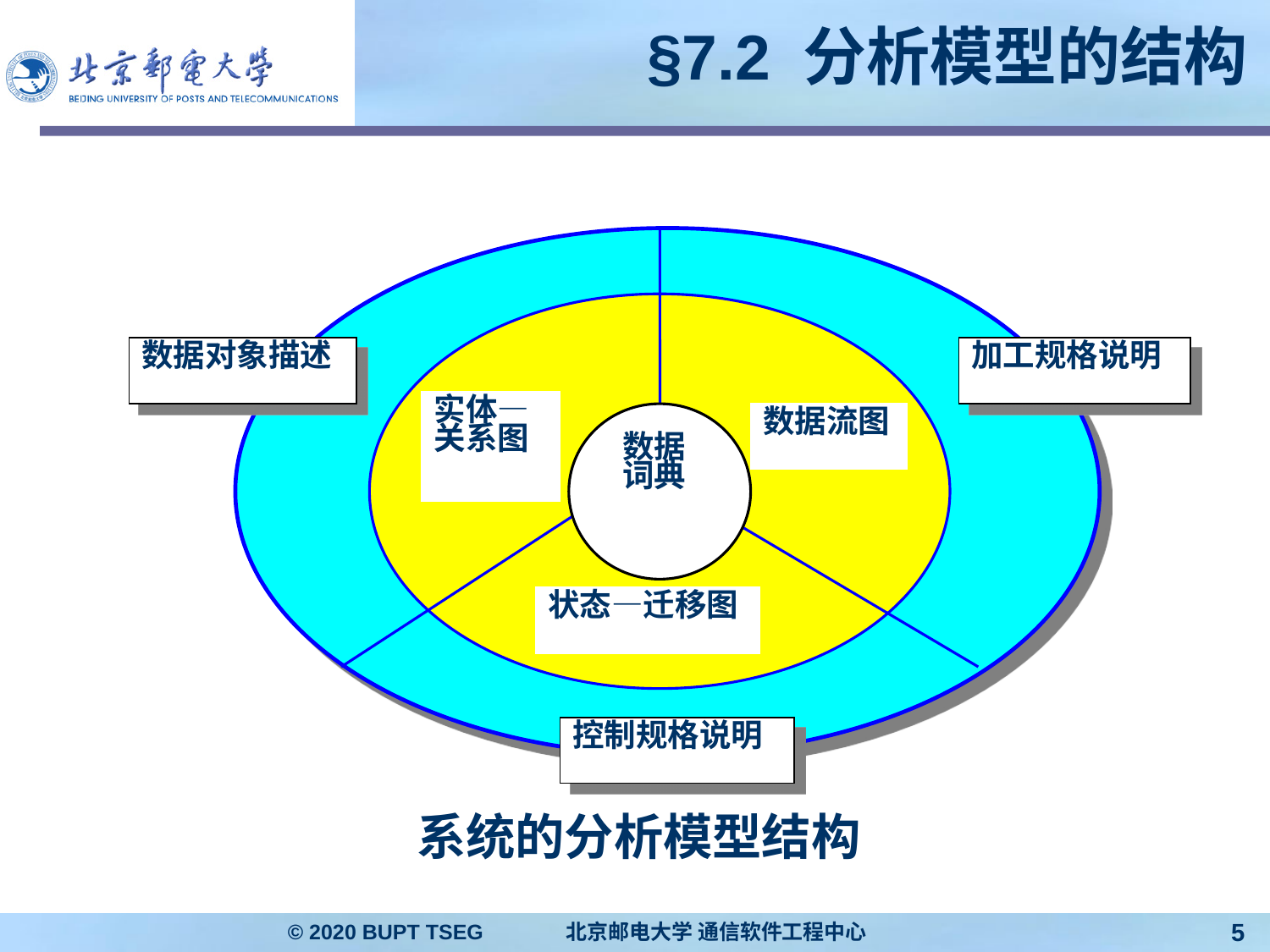

# §7.2 分析模型的结构

数据对象描述
加工规格说明
实体—
关系图
 数据
 词典
数据流图

状态—迁移图
控制规格说明
系统的分析模型结构
© 2020 BUPT TSEG             北京邮电大学 通信软件工程中心